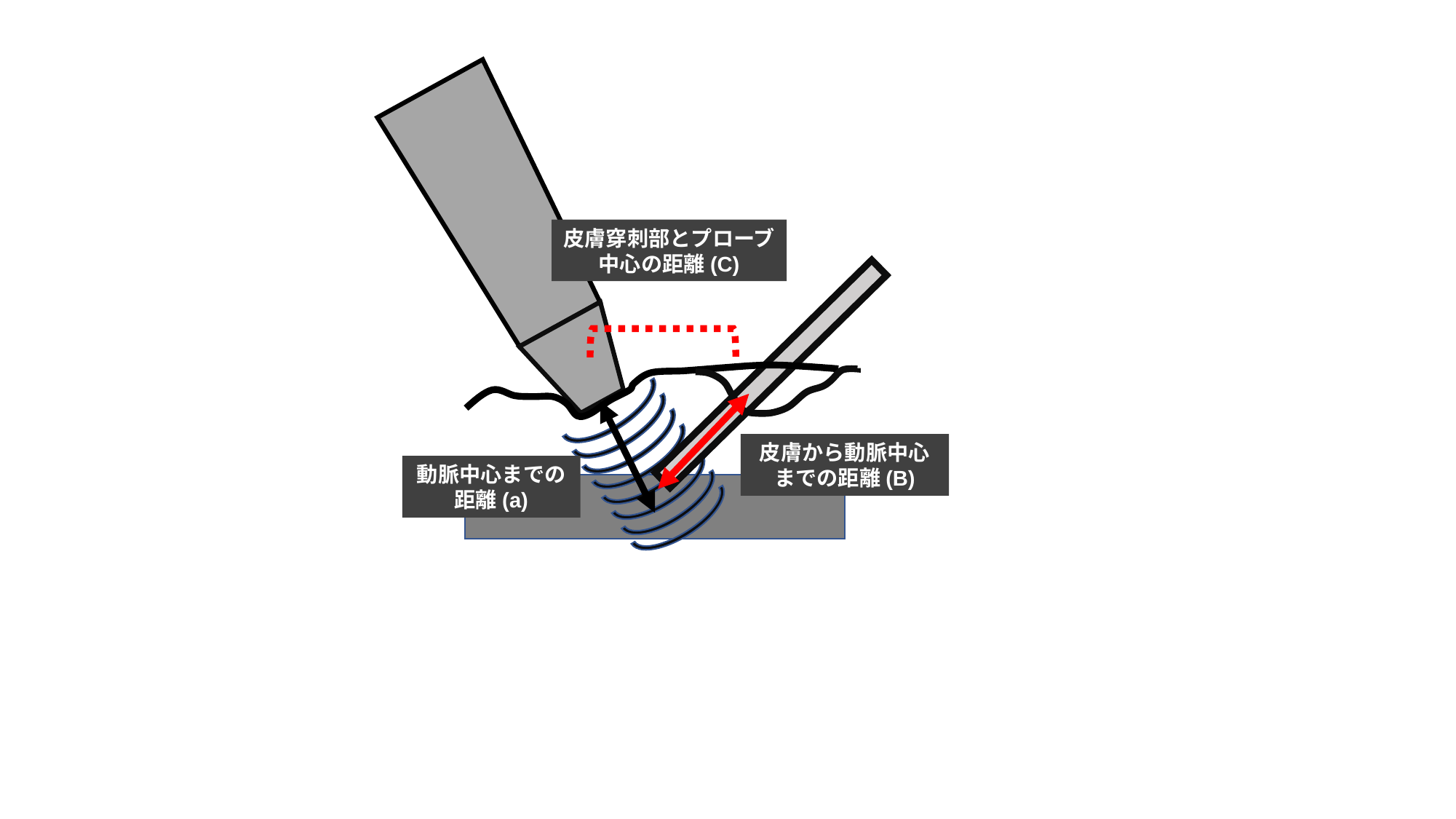

皮膚穿刺部とプローブ中心の距離(C)

皮膚から動脈中心までの距離(B)
動脈中心までの
距離(a)